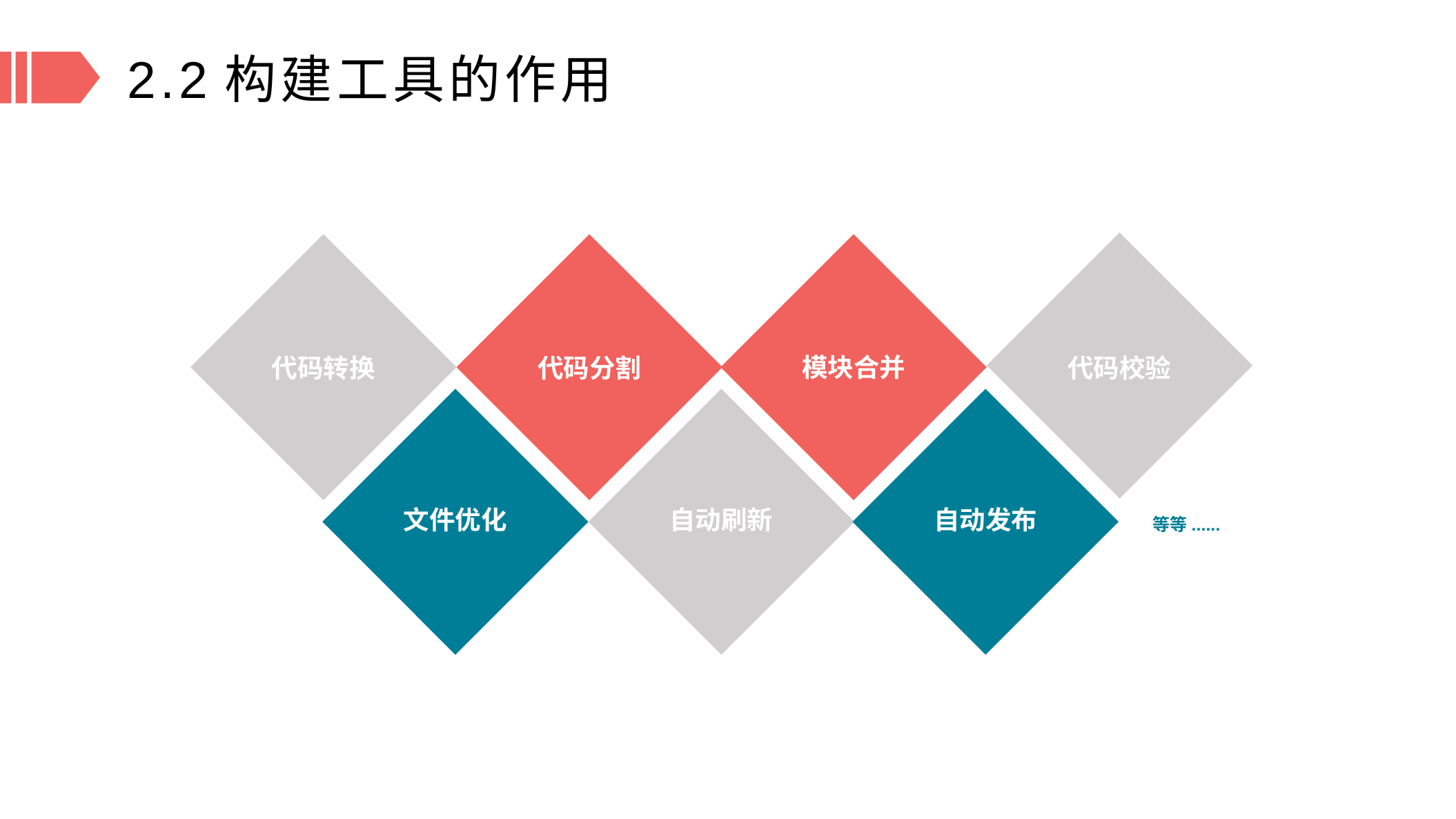

2.2构建工具的作用

模块合并
代码转换
代码分割
代码校验

文件优化
自动刷新
自动发布
等等......